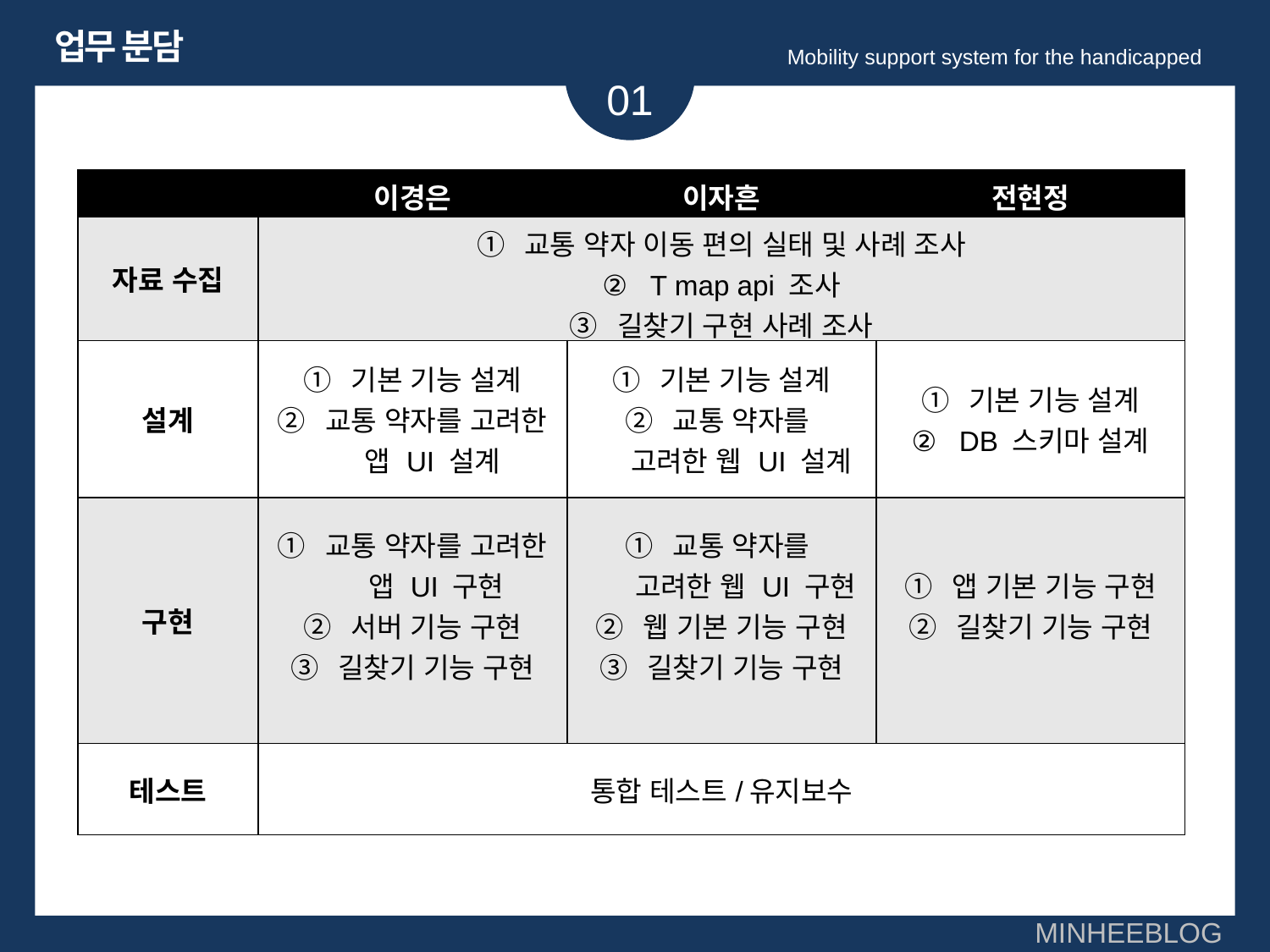

업무 분담
Mobility support system for the handicapped
01

|  | 이경은 | 이자흔 | 전현정 |
| --- | --- | --- | --- |
| 자료 수집 | 교통 약자 이동 편의 실태 및 사례 조사 T map api 조사 길찾기 구현 사례 조사 |  |  |
| 설계 | 기본 기능 설계 교통 약자를 고려한 앱 UI 설계 | 기본 기능 설계 교통 약자를 고려한 웹 UI 설계 | 기본 기능 설계 DB 스키마 설계 |
| 구현 | 교통 약자를 고려한 앱 UI 구현 서버 기능 구현 길찾기 기능 구현 | 교통 약자를 고려한 웹 UI 구현 웹 기본 기능 구현 길찾기 기능 구현 | 앱 기본 기능 구현 길찾기 기능 구현 |
| 테스트 | 통합 테스트/유지보수 |  |  |
우클릭 그림바꾸기로
그림바꿔주세요
MINHEEBLOG